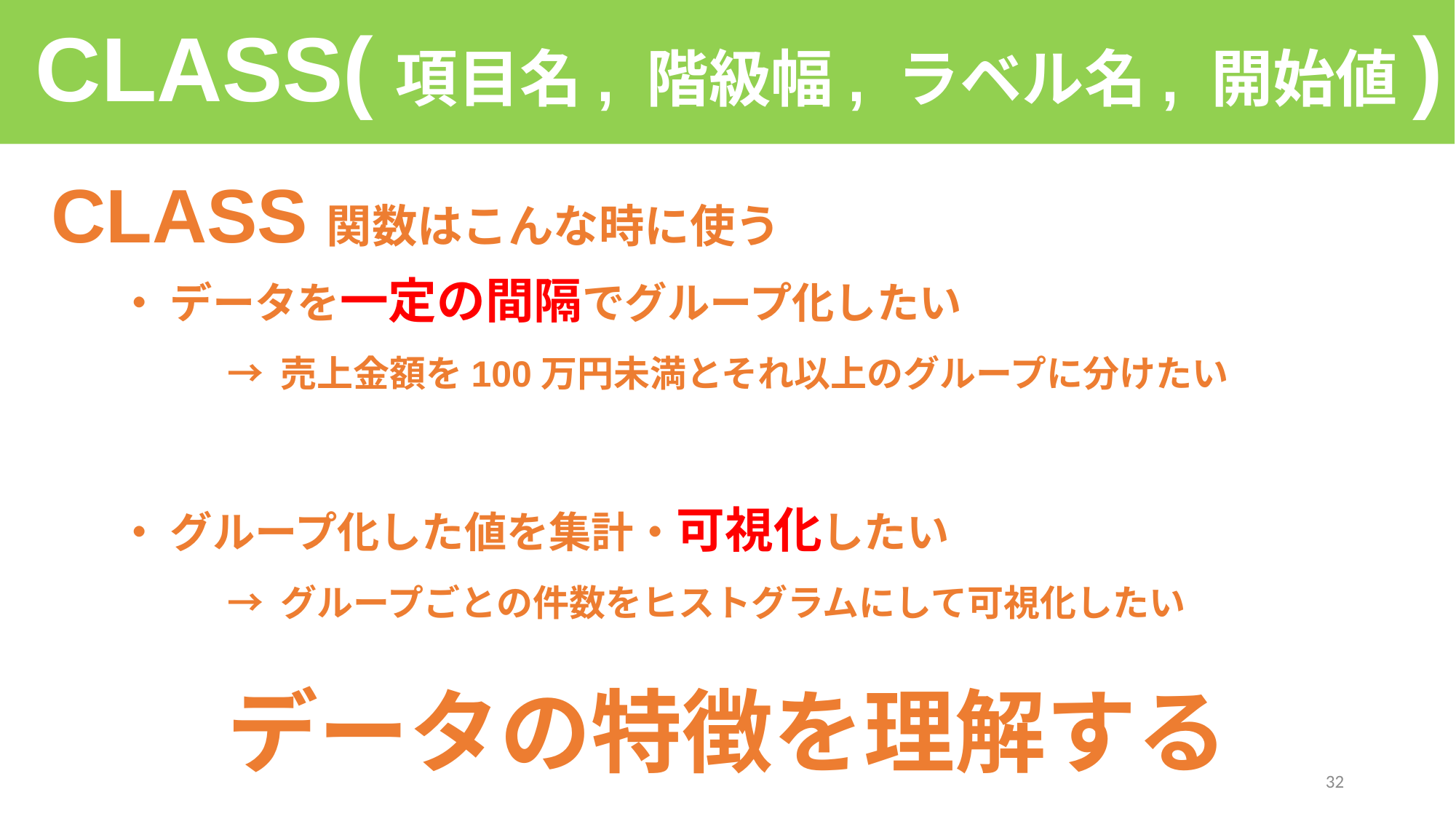

CLASS(項目名, 階級幅, ラベル名, 開始値)
CLASS関数はこんな時に使う
・ データを一定の間隔でグループ化したい
	→ 売上金額を100万円未満とそれ以上のグループに分けたい

・ グループ化した値を集計・可視化したい
	→ グループごとの件数をヒストグラムにして可視化したい

データの特徴を理解する
32